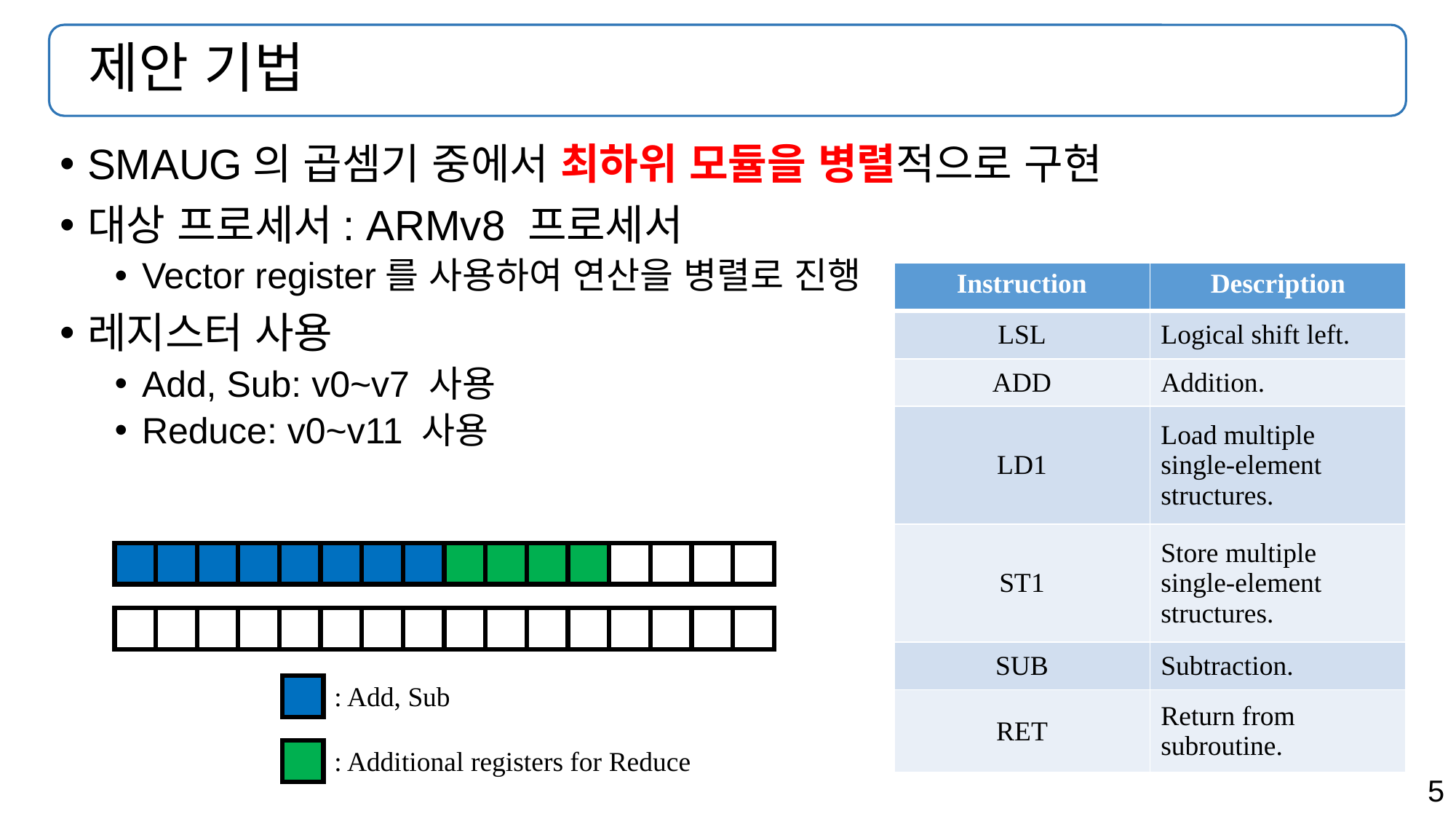

# 제안 기법
SMAUG의 곱셈기 중에서 최하위 모듈을 병렬적으로 구현
대상 프로세서: ARMv8 프로세서
Vector register를 사용하여 연산을 병렬로 진행
레지스터 사용
Add, Sub: v0~v7 사용
Reduce: v0~v11 사용
| Instruction | Description |
| --- | --- |
| LSL | Logical shift left. |
| ADD | Addition. |
| LD1 | Load multiple single-element structures. |
| ST1 | Store multiple single-element structures. |
| SUB | Subtraction. |
| RET | Return from subroutine. |

: Add, Sub

: Additional registers for Reduce